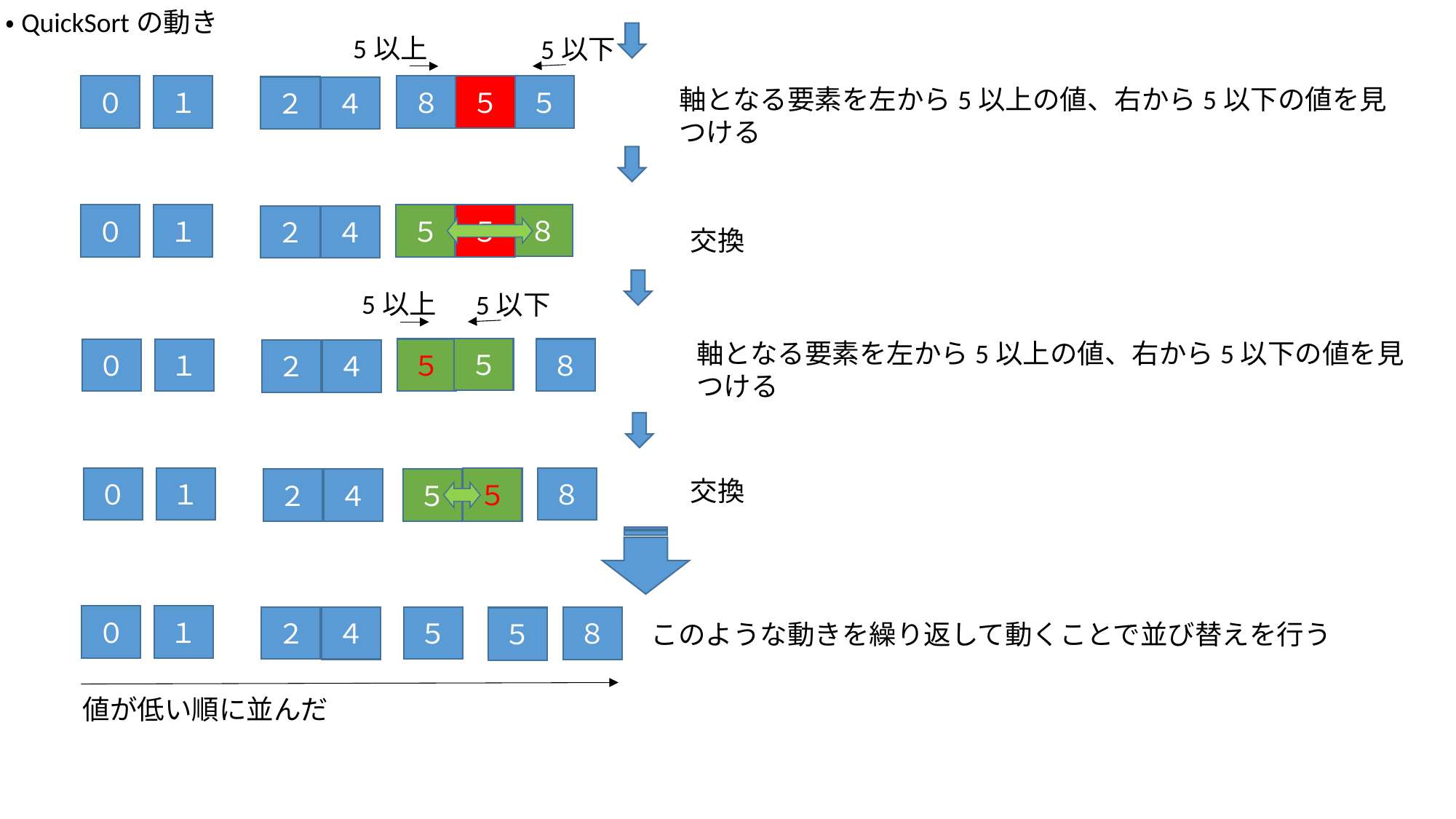

・QuickSortの動き

5以上
5以下
０
１
５
５
８
２
軸となる要素を左から5以上の値、右から5以下の値を見つける
４

８
５
０
１
５
２
４

交換

5以上
5以下
軸となる要素を左から5以上の値、右から5以下の値を見つける
５
８
５
０
１
２
４

８
０
１
５
２
交換
４
５

０
１
２
５
４
８
５
このような動きを繰り返して動くことで並び替えを行う
値が低い順に並んだ